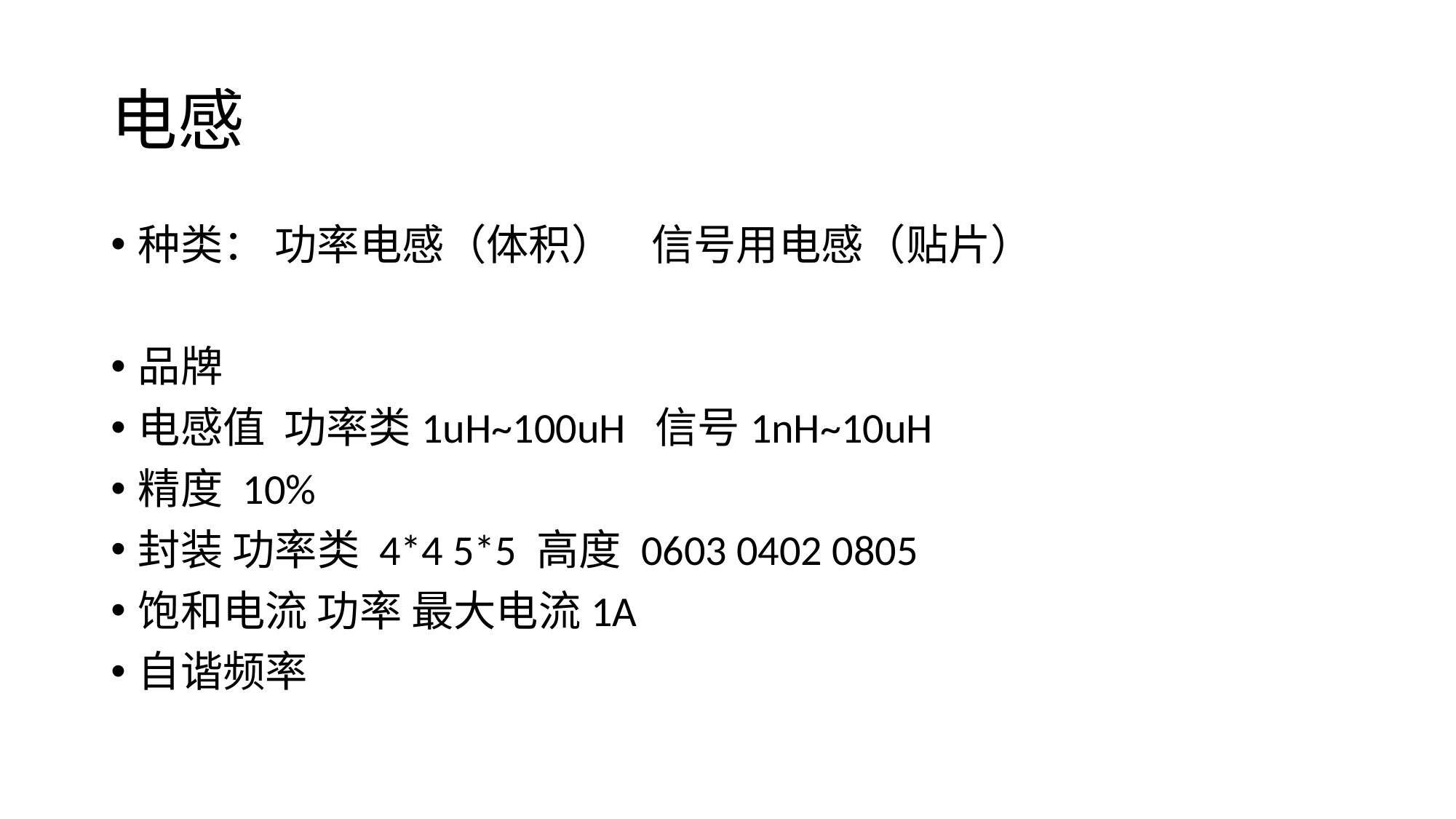

# 电感
种类： 功率电感（体积）    信号用电感（贴片）

品牌
电感值  功率类1uH~100uH  信号1nH~10uH
精度 10%
封装 功率类 4*4 5*5 高度 0603 0402 0805
饱和电流 功率 最大电流1A
自谐频率